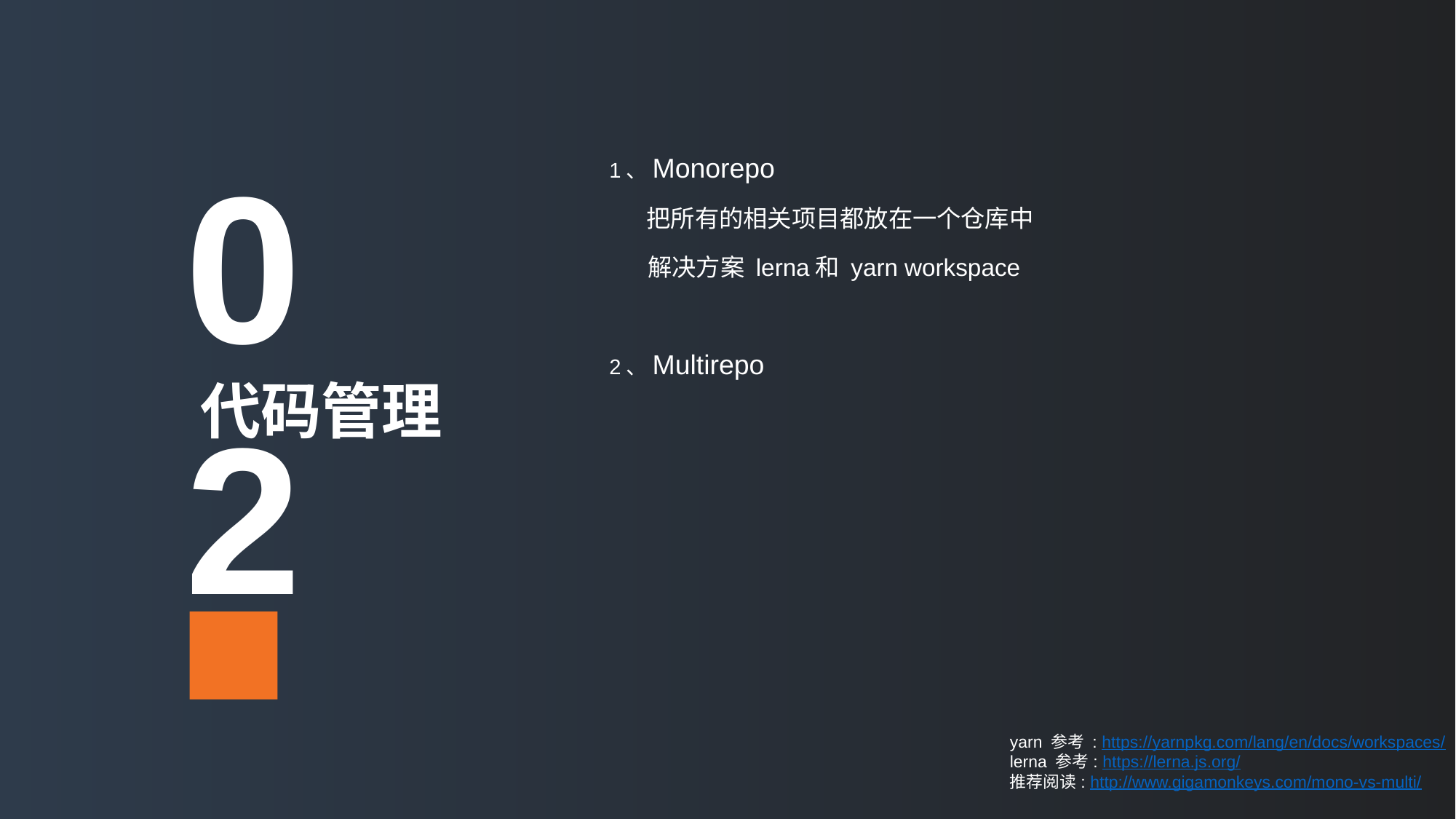

02
1、Monorepo
     把所有的相关项目都放在一个仓库中
      解决方案 lerna和 yarn workspace

2、Multirepo
代码管理

yarn 参考 : https://yarnpkg.com/lang/en/docs/workspaces/
lerna 参考: https://lerna.js.org/
推荐阅读: http://www.gigamonkeys.com/mono-vs-multi/